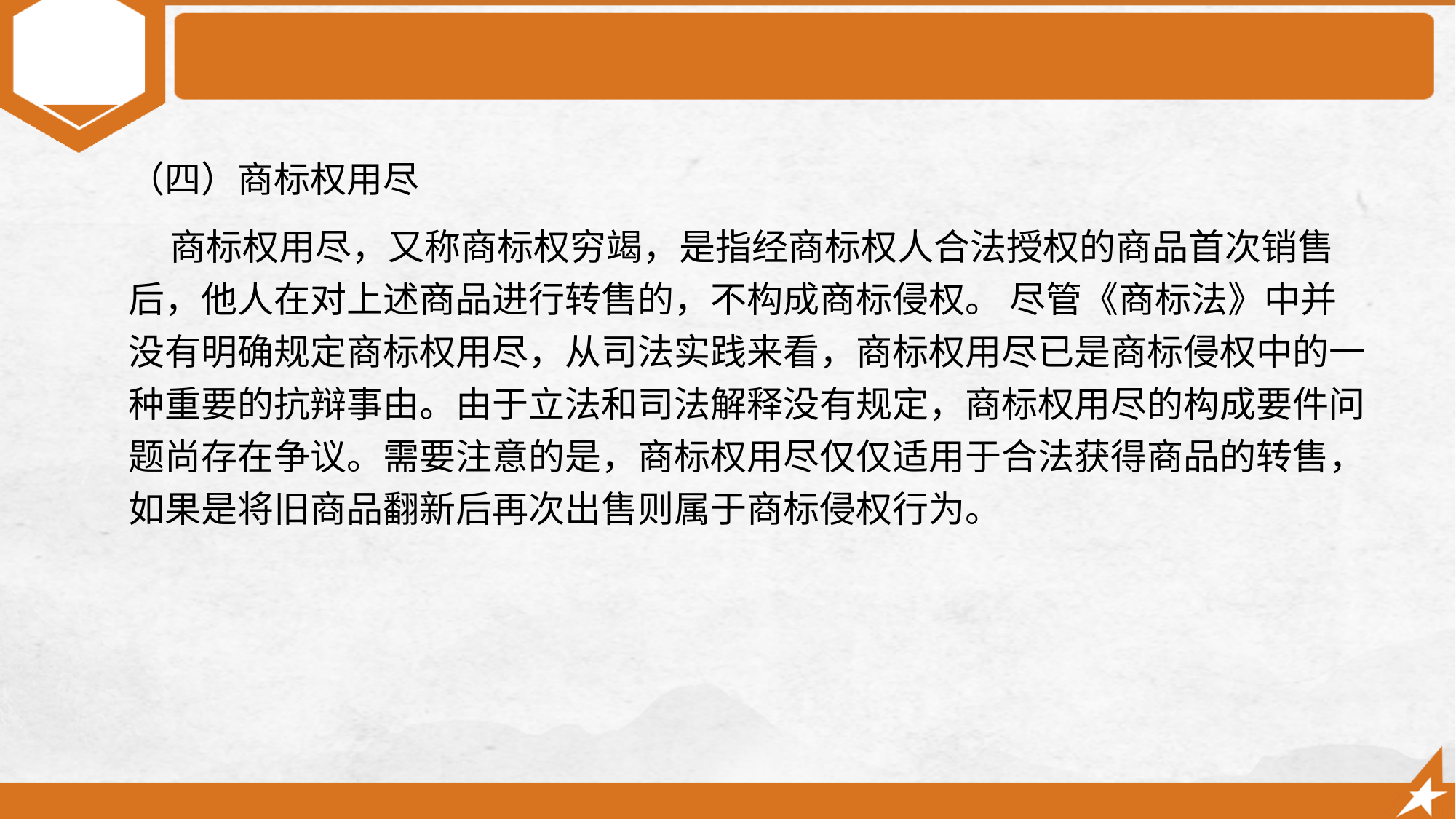

（四）商标权用尽
    商标权用尽，又称商标权穷竭，是指经商标权人合法授权的商品首次销售后，他人在对上述商品进行转售的，不构成商标侵权。 尽管《商标法》中并没有明确规定商标权用尽，从司法实践来看，商标权用尽已是商标侵权中的一种重要的抗辩事由。由于立法和司法解释没有规定，商标权用尽的构成要件问题尚存在争议。需要注意的是，商标权用尽仅仅适用于合法获得商品的转售，如果是将旧商品翻新后再次出售则属于商标侵权行为。